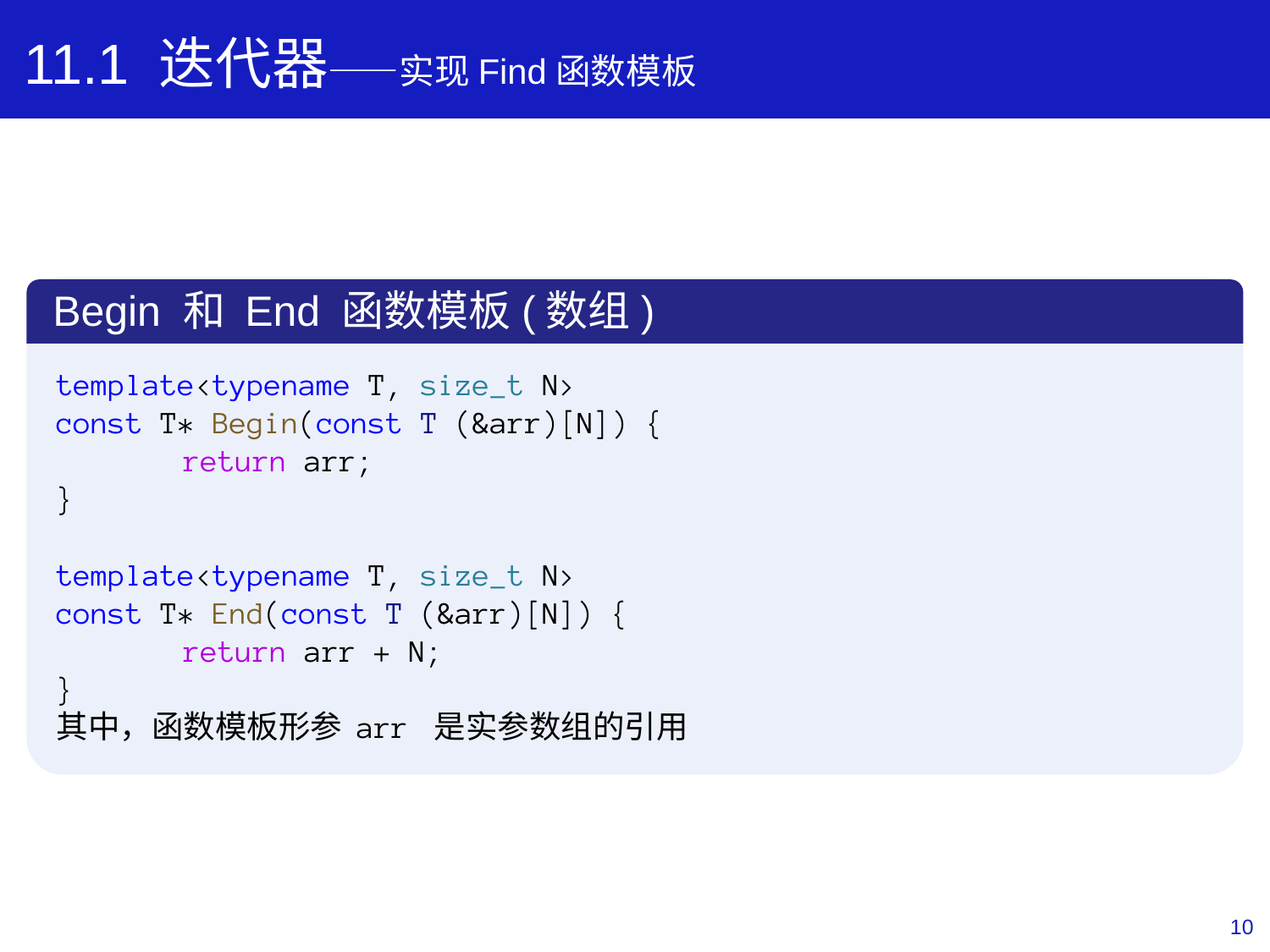

11.1 迭代器——实现Find函数模板

Begin 和 End 函数模板(数组)
template<typename T, size_t N>
const T* Begin(const T (&arr)[N]) {
	return arr;
}

template<typename T, size_t N>
const T* End(const T (&arr)[N]) {
	return arr + N;
}
其中，函数模板形参 arr 是实参数组的引用
10